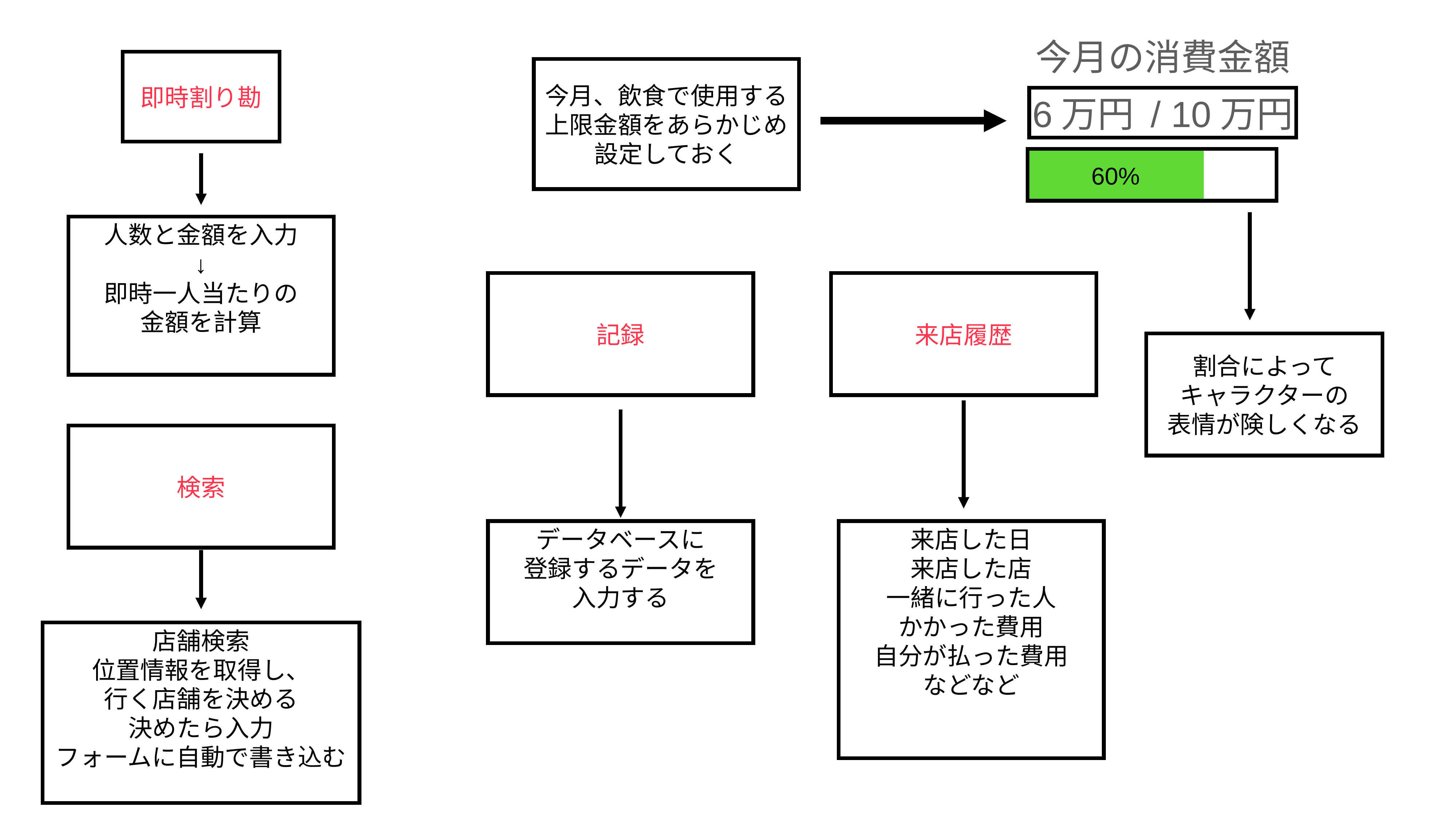

今月の消費金額
即時割り勘
今月、飲食で使用する上限金額をあらかじめ設定しておく
6万円 / 10万円

60%

人数と金額を入力
↓
即時一人当たりの
金額を計算

記録
来店履歴
割合によって
キャラクターの
表情が険しくなる

検索
データベースに
登録するデータを
入力する
来店した日
来店した店
一緒に行った人
かかった費用
自分が払った費用
などなど

店舗検索
位置情報を取得し、
行く店舗を決める
決めたら入力
フォームに自動で書き込む